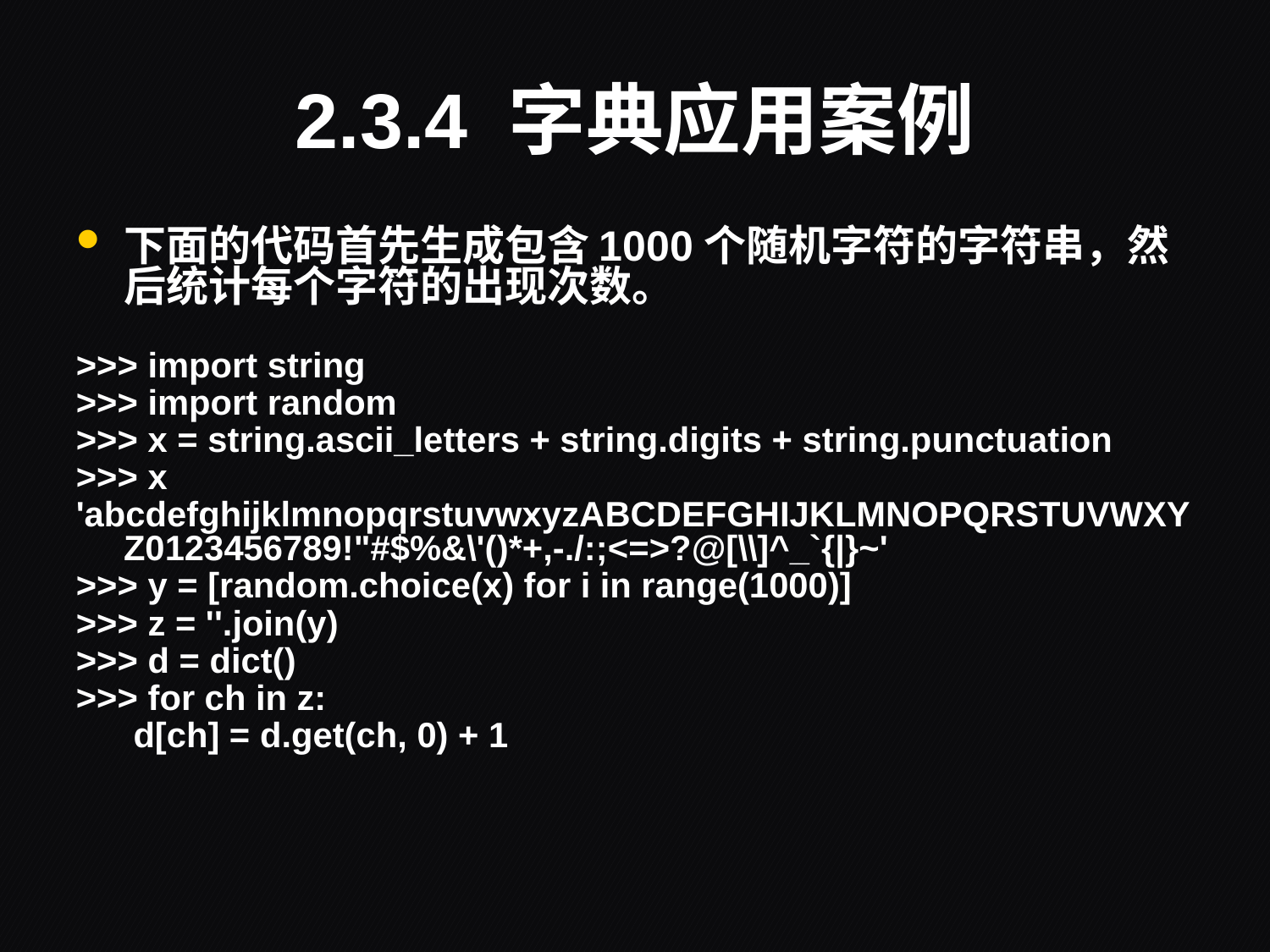

# 2.3.4 字典应用案例
下面的代码首先生成包含1000个随机字符的字符串，然后统计每个字符的出现次数。

>>> import string
>>> import random
>>> x = string.ascii_letters + string.digits + string.punctuation
>>> x
'abcdefghijklmnopqrstuvwxyzABCDEFGHIJKLMNOPQRSTUVWXYZ0123456789!"#$%&\'()*+,-./:;<=>?@[\\]^_`{|}~'
>>> y = [random.choice(x) for i in range(1000)]
>>> z = ''.join(y)
>>> d = dict()
>>> for ch in z:
	 d[ch] = d.get(ch, 0) + 1